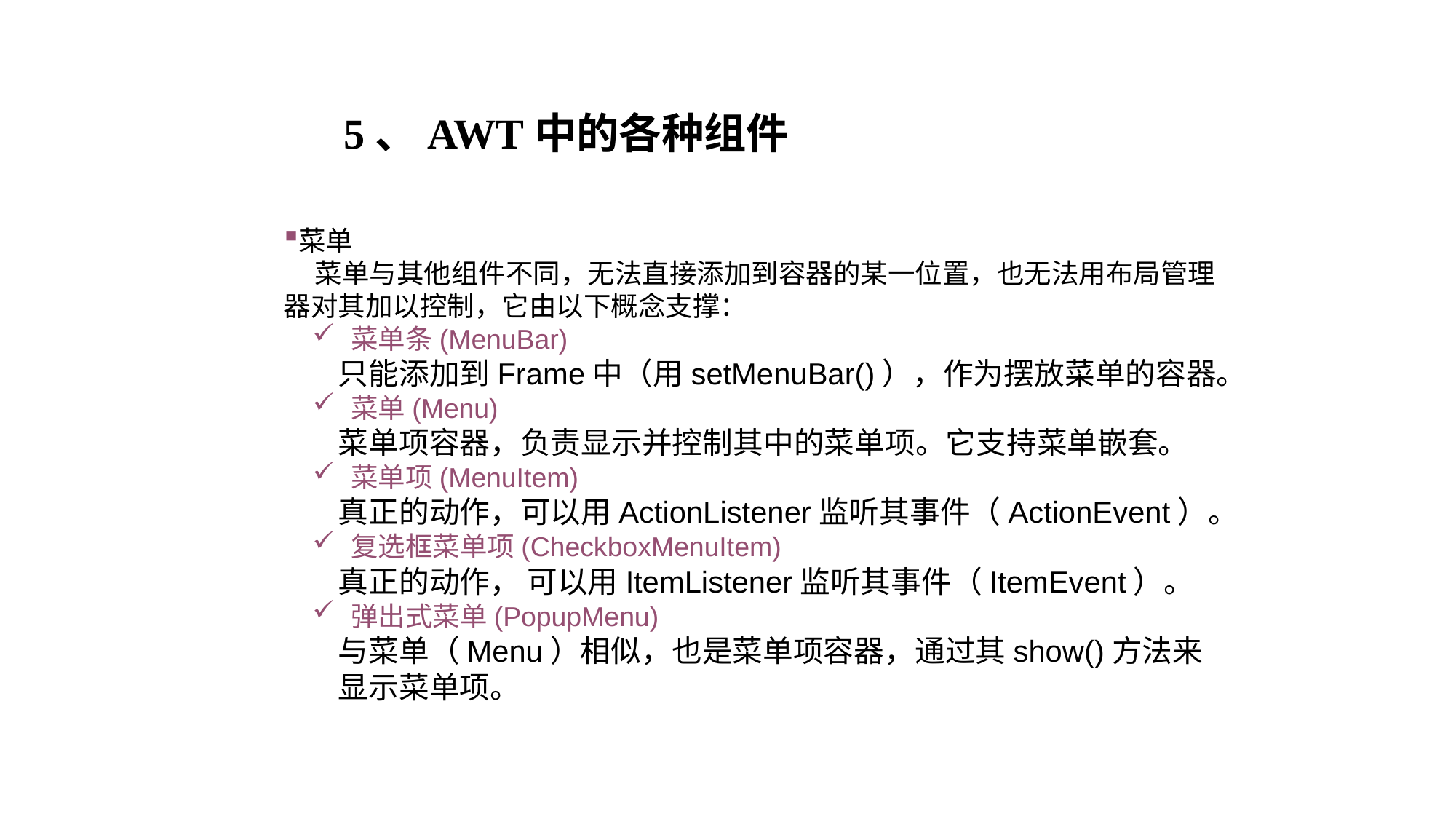

5、AWT中的各种组件
菜单
    菜单与其他组件不同，无法直接添加到容器的某一位置，也无法用布局管理器对其加以控制，它由以下概念支撑：
 菜单条(MenuBar)
只能添加到Frame中（用setMenuBar()），作为摆放菜单的容器。
 菜单(Menu)
菜单项容器，负责显示并控制其中的菜单项。它支持菜单嵌套。
 菜单项(MenuItem)
真正的动作，可以用ActionListener监听其事件（ActionEvent）。
 复选框菜单项(CheckboxMenuItem)
真正的动作， 可以用ItemListener监听其事件（ItemEvent）。
 弹出式菜单(PopupMenu)
与菜单（Menu）相似，也是菜单项容器，通过其show()方法来显示菜单项。